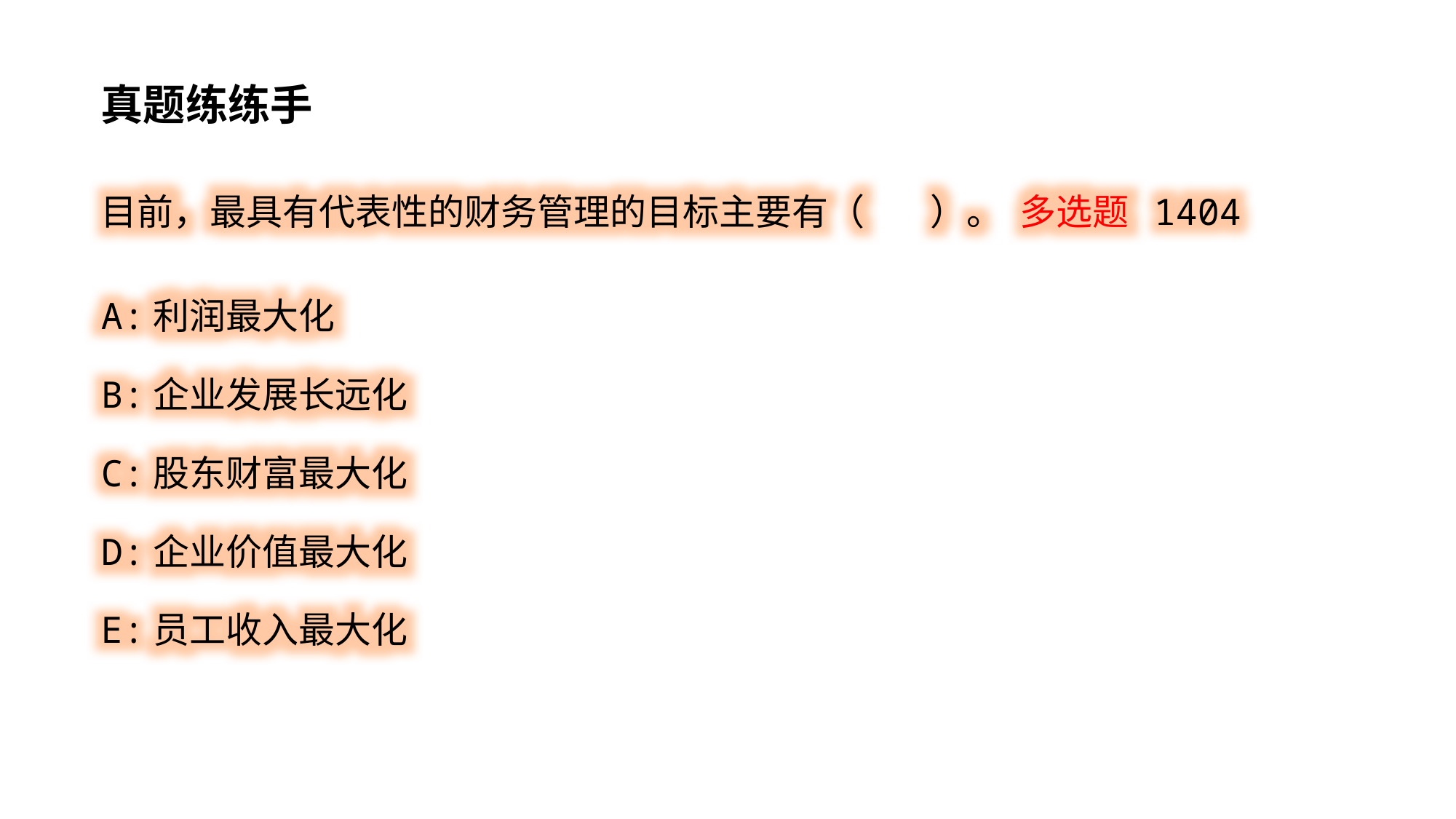

真题练练手
目前，最具有代表性的财务管理的目标主要有（        ）。  多选题  1404

A:利润最大化

B:企业发展长远化

C:股东财富最大化

D:企业价值最大化

E:员工收入最大化